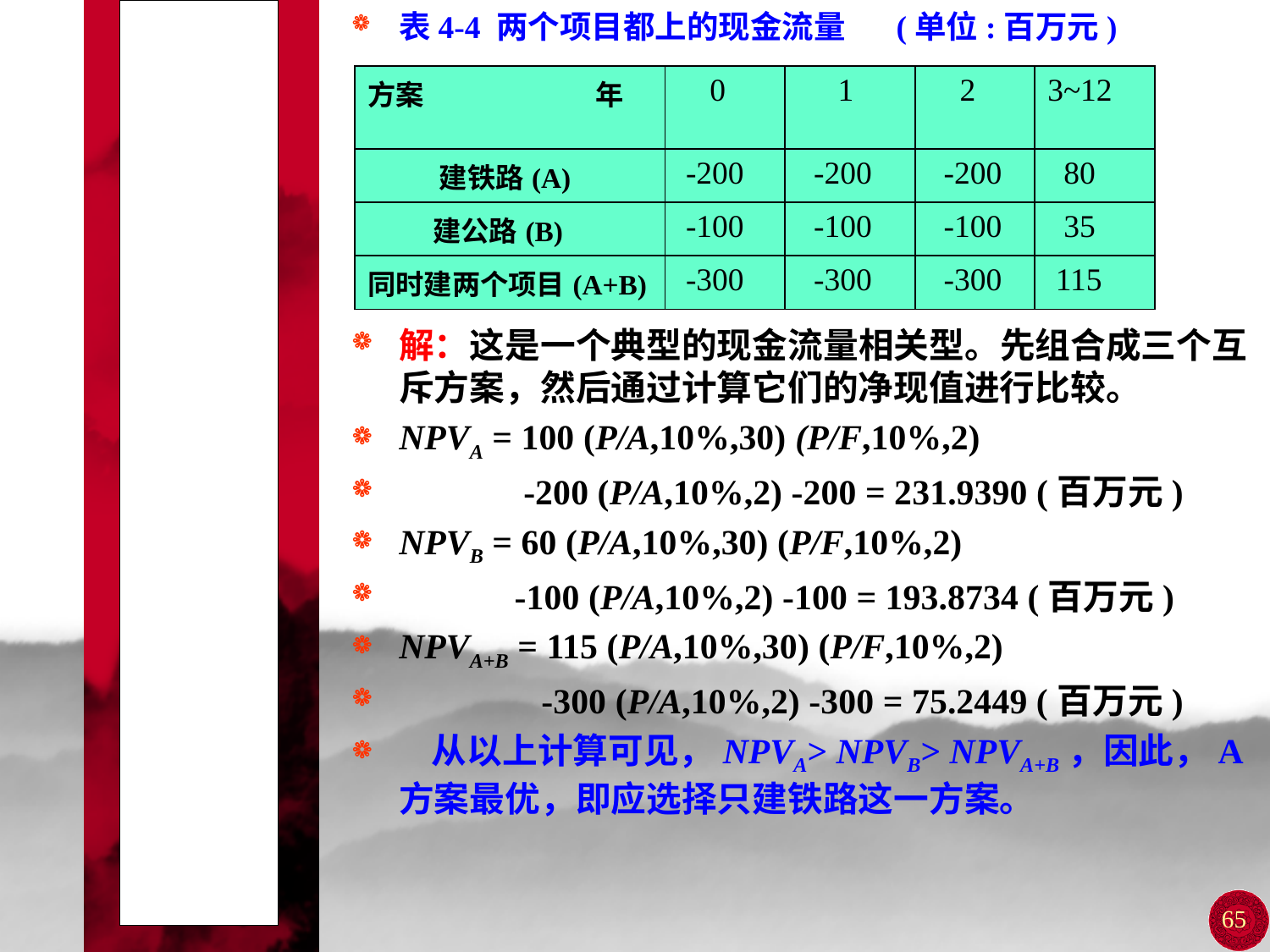

# 第三节    不同类型方案的评价与选择
表4-4 两个项目都上的现金流量      (单位:百万元)

解：这是一个典型的现金流量相关型。先组合成三个互斥方案，然后通过计算它们的净现值进行比较。
NPVA = 100 (P/A,10%,30) (P/F,10%,2)
              -200 (P/A,10%,2) -200 = 231.9390 (百万元)
NPVB = 60 (P/A,10%,30) (P/F,10%,2)
             -100 (P/A,10%,2) -100 = 193.8734 (百万元)
NPVA+B = 115 (P/A,10%,30) (P/F,10%,2)
                -300 (P/A,10%,2) -300 = 75.2449 (百万元)
   从以上计算可见，NPVA> NPVB> NPVA+B，因此，A方案最优，即应选择只建铁路这一方案。

| 方案 年 | 0 | 1 | 2 | 3~12 |
| --- | --- | --- | --- | --- |
| 建铁路(A) | -200 | -200 | -200 | 80 |
| 建公路(B) | -100 | -100 | -100 | 35 |
| 同时建两个项目(A+B) | -300 | -300 | -300 | 115 |
65